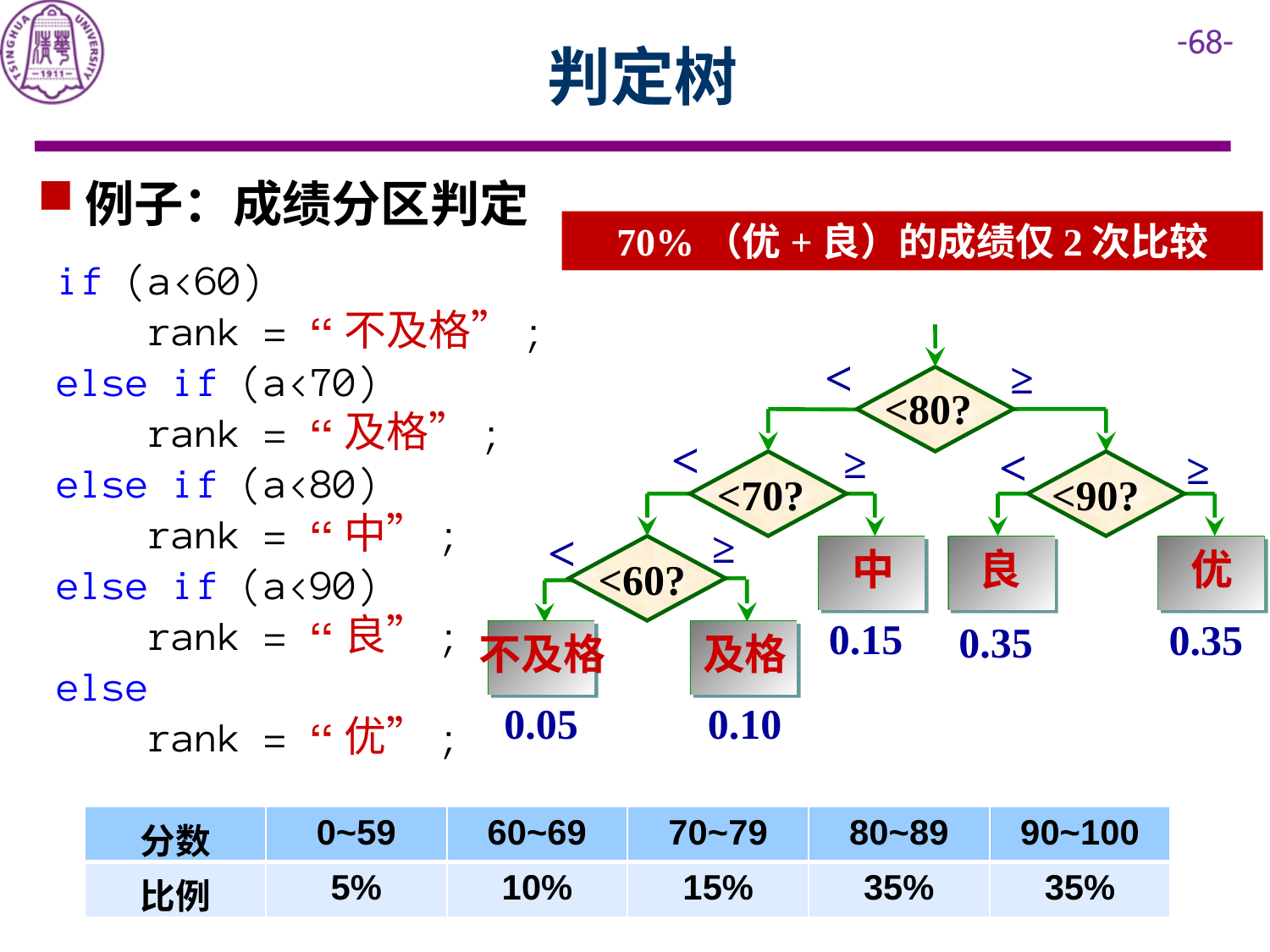

# 判定树
例子：成绩分区判定
70%（优+良）的成绩仅2次比较
if (a<60)
    rank = “不及格”;
else if (a<70)
    rank = “及格”;
else if (a<80)
    rank = “中”;
else if (a<90)
    rank = “良”;
else
    rank = “优”;

<
≥

<80?

<
<
≥
≥

<70?
<90?

<
≥
中
良
优

<60?

0.15
0.35
0.35
不及格
及格

0.05
0.10
| 分数 | 0~59 | 60~69 | 70~79 | 80~89 | 90~100 |
| --- | --- | --- | --- | --- | --- |
| 比例 | 5% | 10% | 15% | 35% | 35% |